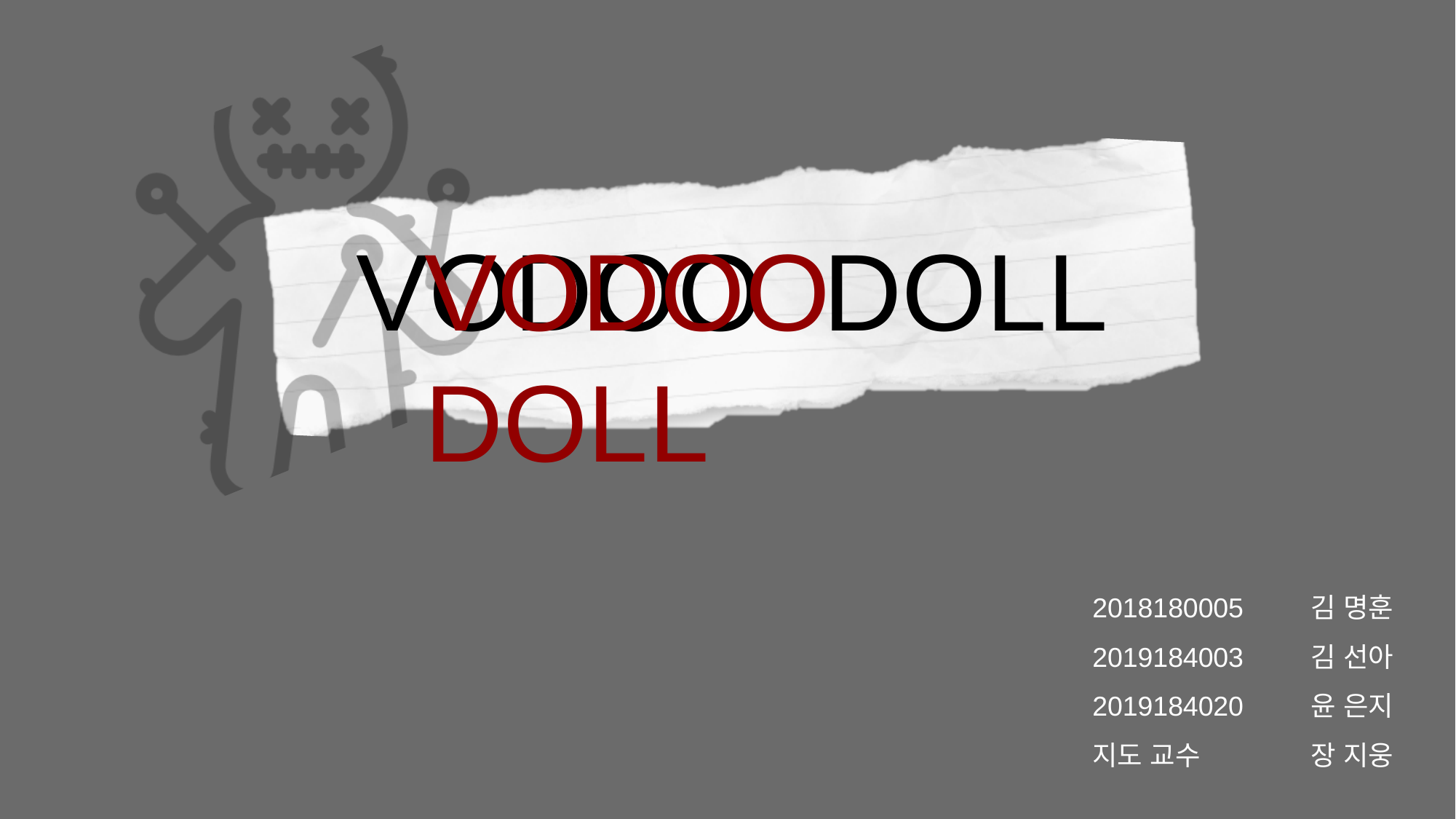

VODOO  DOLL
VODOO  DOLL
2018180005	김 명훈
2019184003	김 선아
2019184020	윤 은지
지도 교수		장 지웅